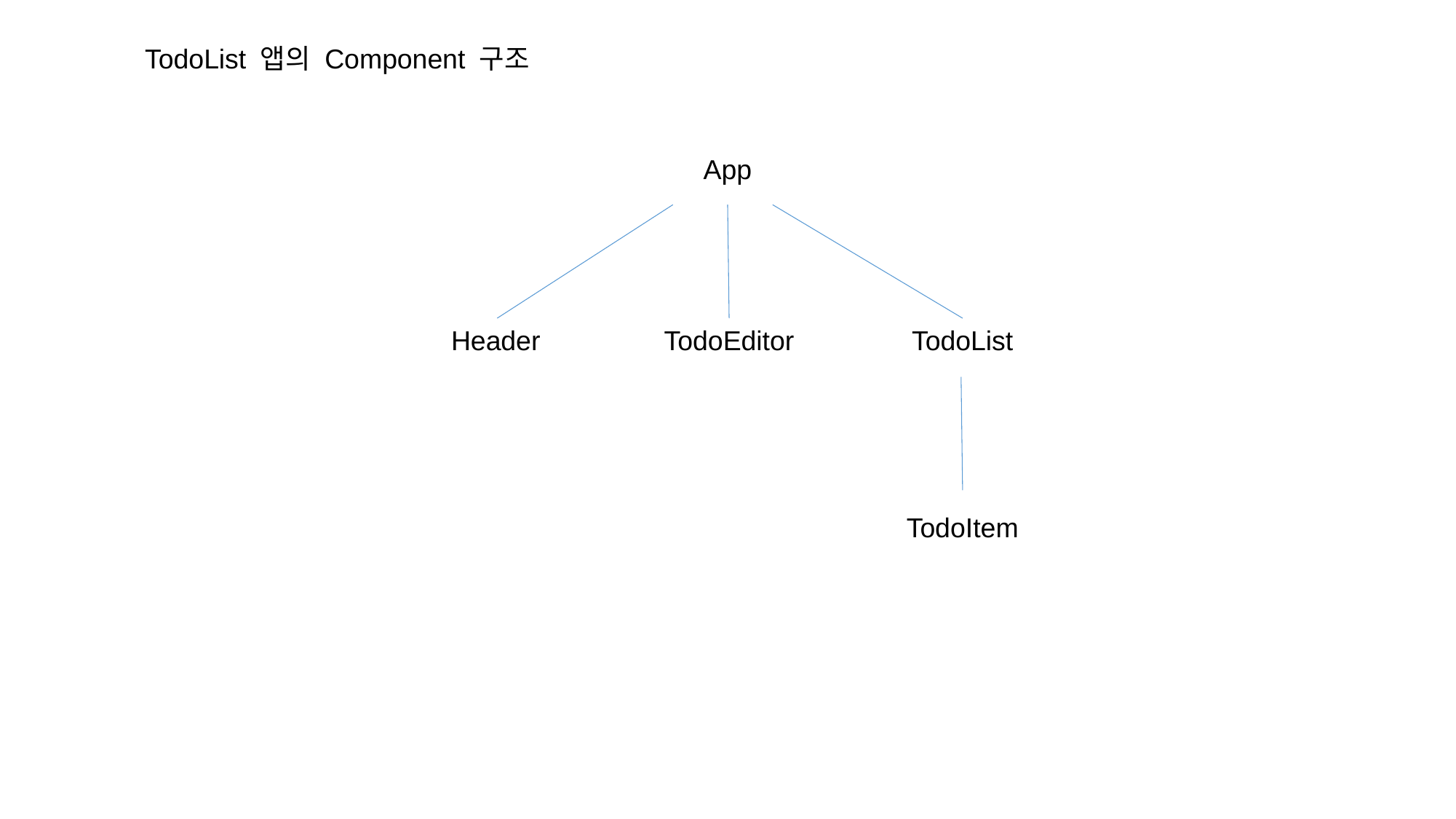

TodoList 앱의 Component 구조
App
Header
TodoEditor
TodoList
TodoItem